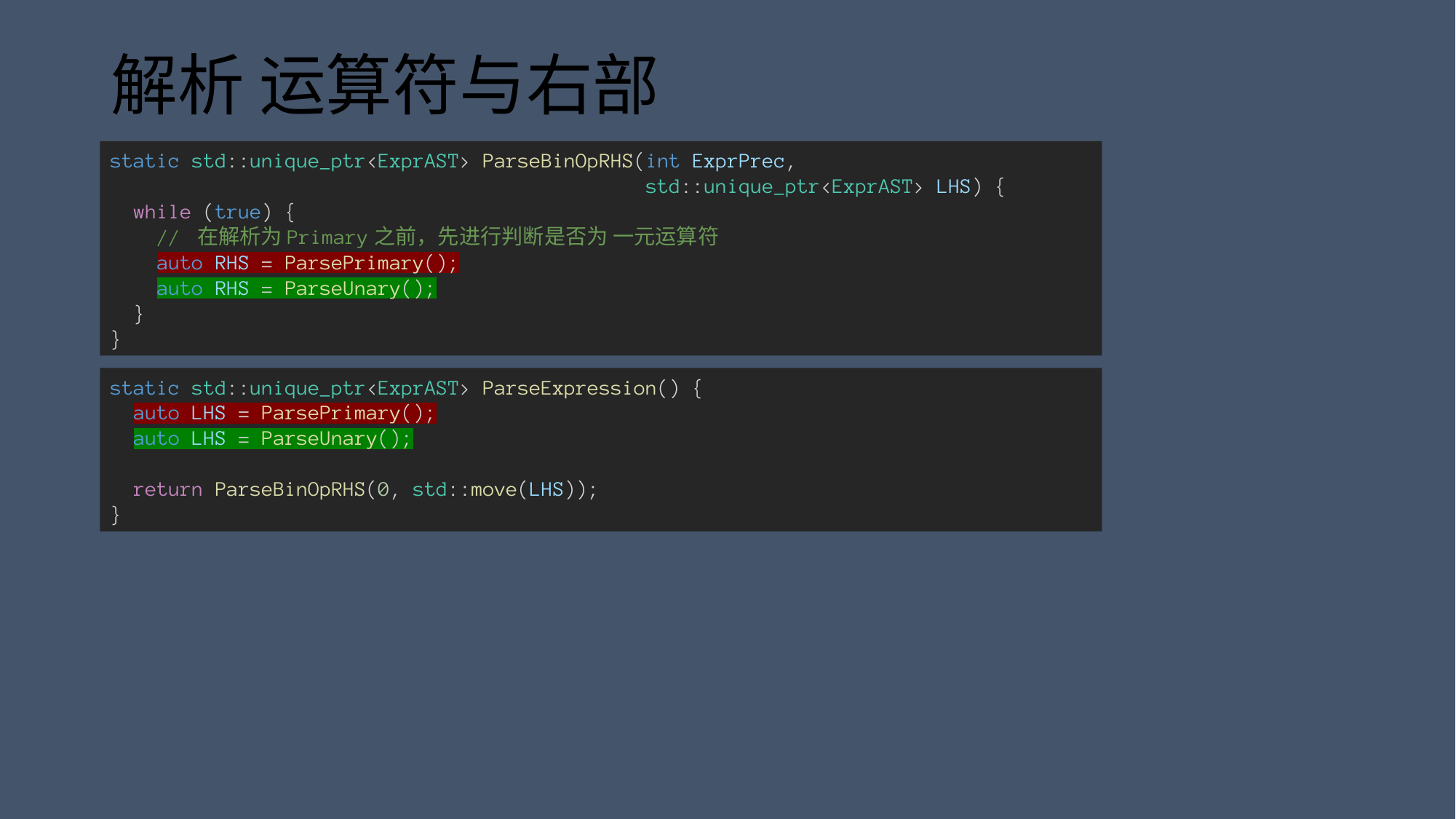

# 解析 运算符与右部
static std::unique_ptr<ExprAST> ParseBinOpRHS(int ExprPrec,
                                              std::unique_ptr<ExprAST> LHS) {
  while (true) {
    // 在解析为Primary之前，先进行判断是否为 一元运算符
    auto RHS = ParsePrimary();
    auto RHS = ParseUnary();
  }
}
static std::unique_ptr<ExprAST> ParseExpression() {
  auto LHS = ParsePrimary();
  auto LHS = ParseUnary();
  return ParseBinOpRHS(0, std::move(LHS));
}